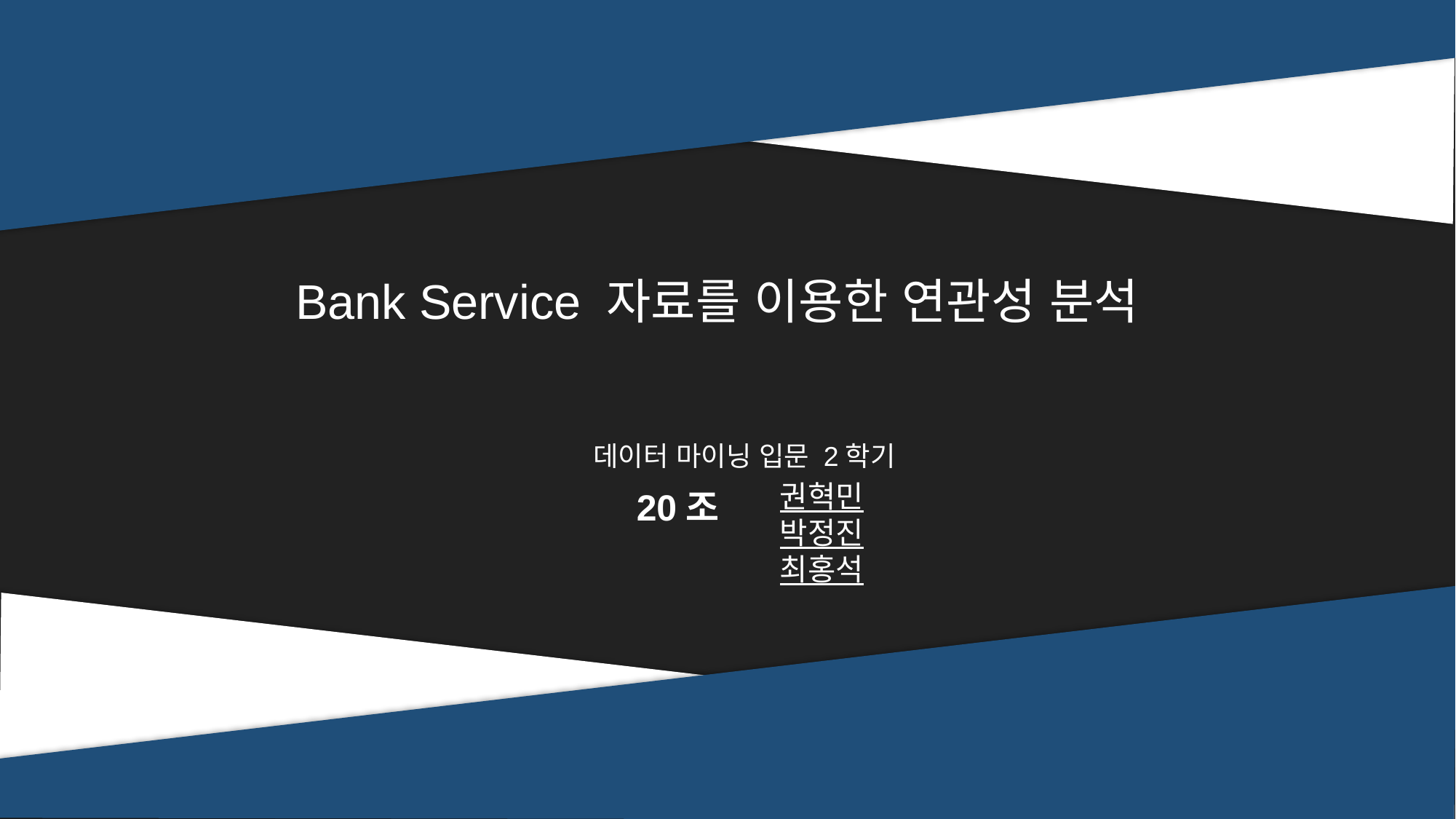

Bank Service 자료를 이용한 연관성 분석
데이터 마이닝 입문 2학기
권혁민
박정진
최홍석
20조